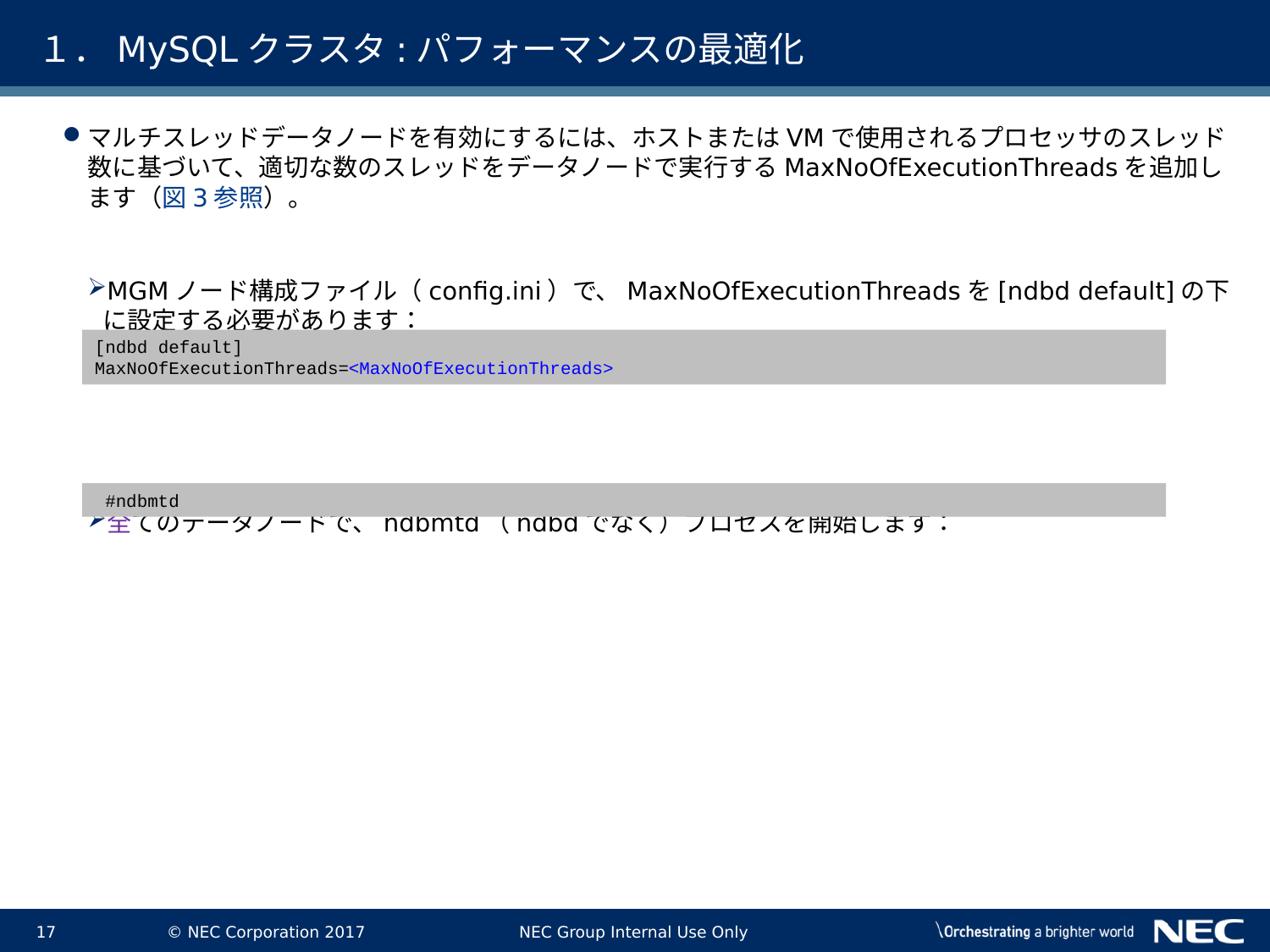

# １．MySQLクラスタ:パフォーマンスの最適化
マルチスレッドデータノードを有効にするには、ホストまたはVMで使用されるプロセッサのスレッド数に基づいて、適切な数のスレッドをデータノードで実行するMaxNoOfExecutionThreadsを追加します（図3参照）。

MGMノード構成ファイル（config.ini）で、MaxNoOfExecutionThreadsを[ndbd default]の下に設定する必要があります：

全てのデータノードで、ndbmtd（ndbdでなく）プロセスを開始します：

[ndbd default]
MaxNoOfExecutionThreads=<MaxNoOfExecutionThreads>
 #ndbmtd